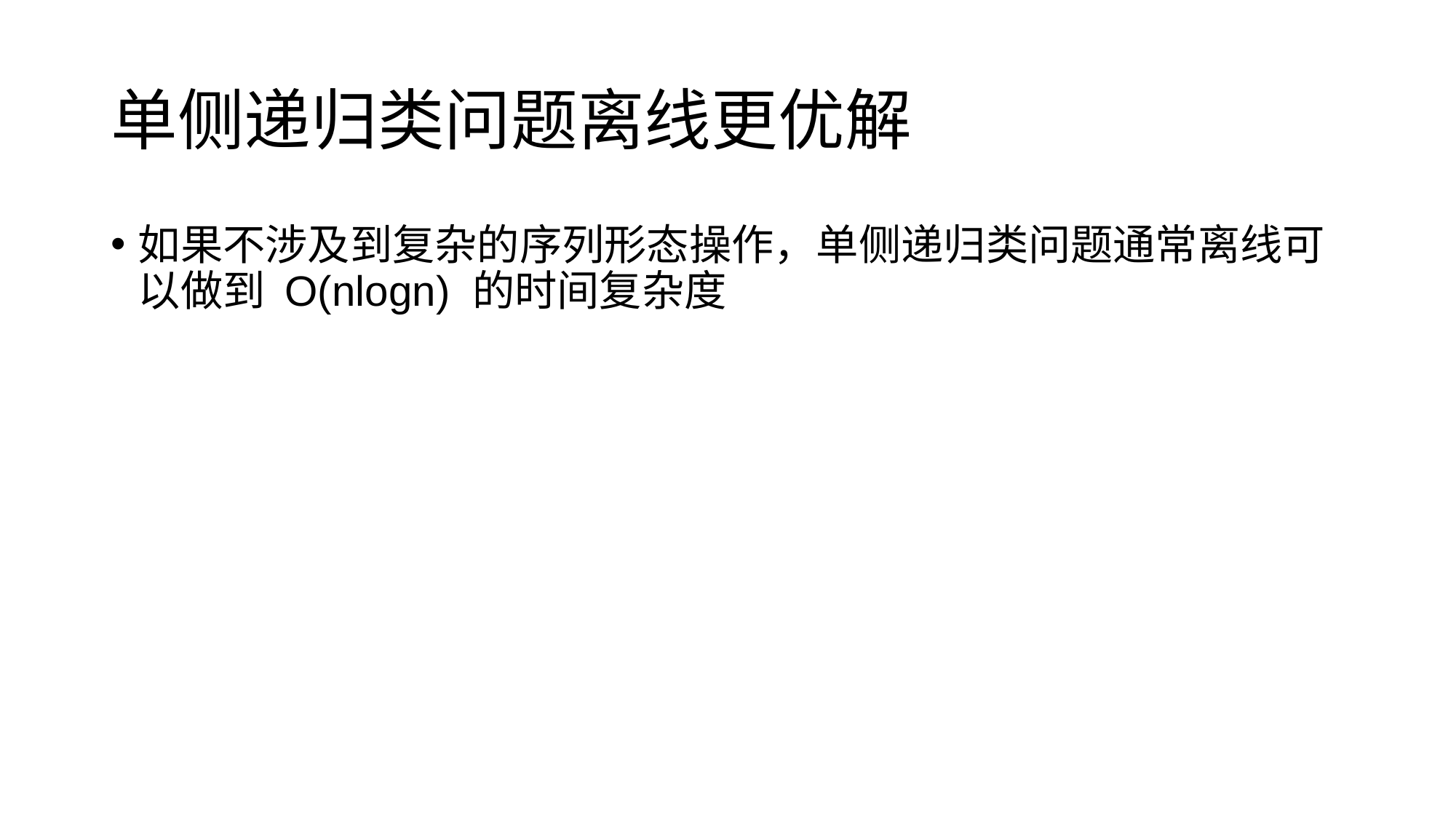

# 单侧递归类问题离线更优解
如果不涉及到复杂的序列形态操作，单侧递归类问题通常离线可以做到 O(nlogn) 的时间复杂度